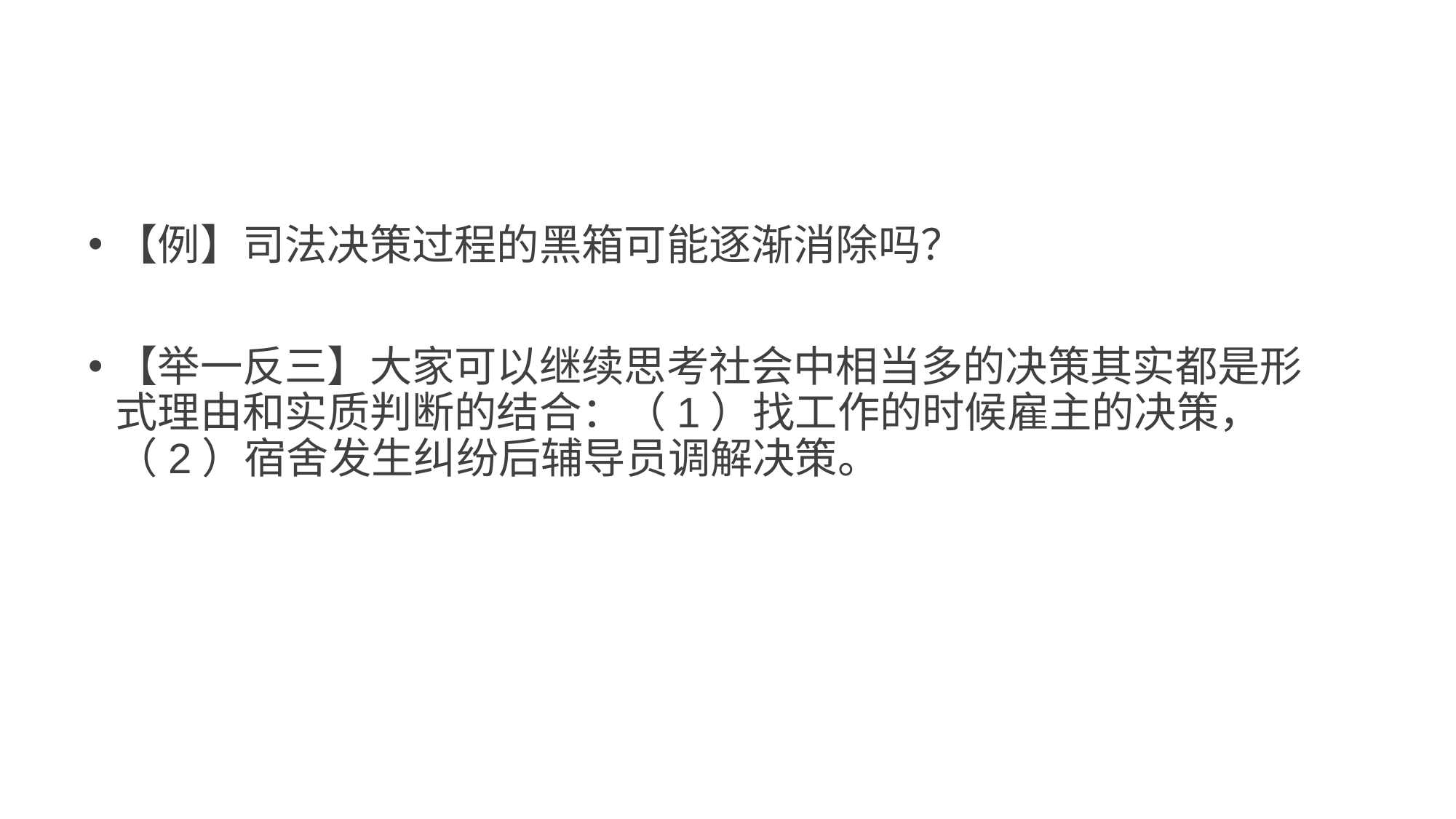

#
【例】司法决策过程的黑箱可能逐渐消除吗？

【举一反三】大家可以继续思考社会中相当多的决策其实都是形式理由和实质判断的结合：（1）找工作的时候雇主的决策，（2）宿舍发生纠纷后辅导员调解决策。